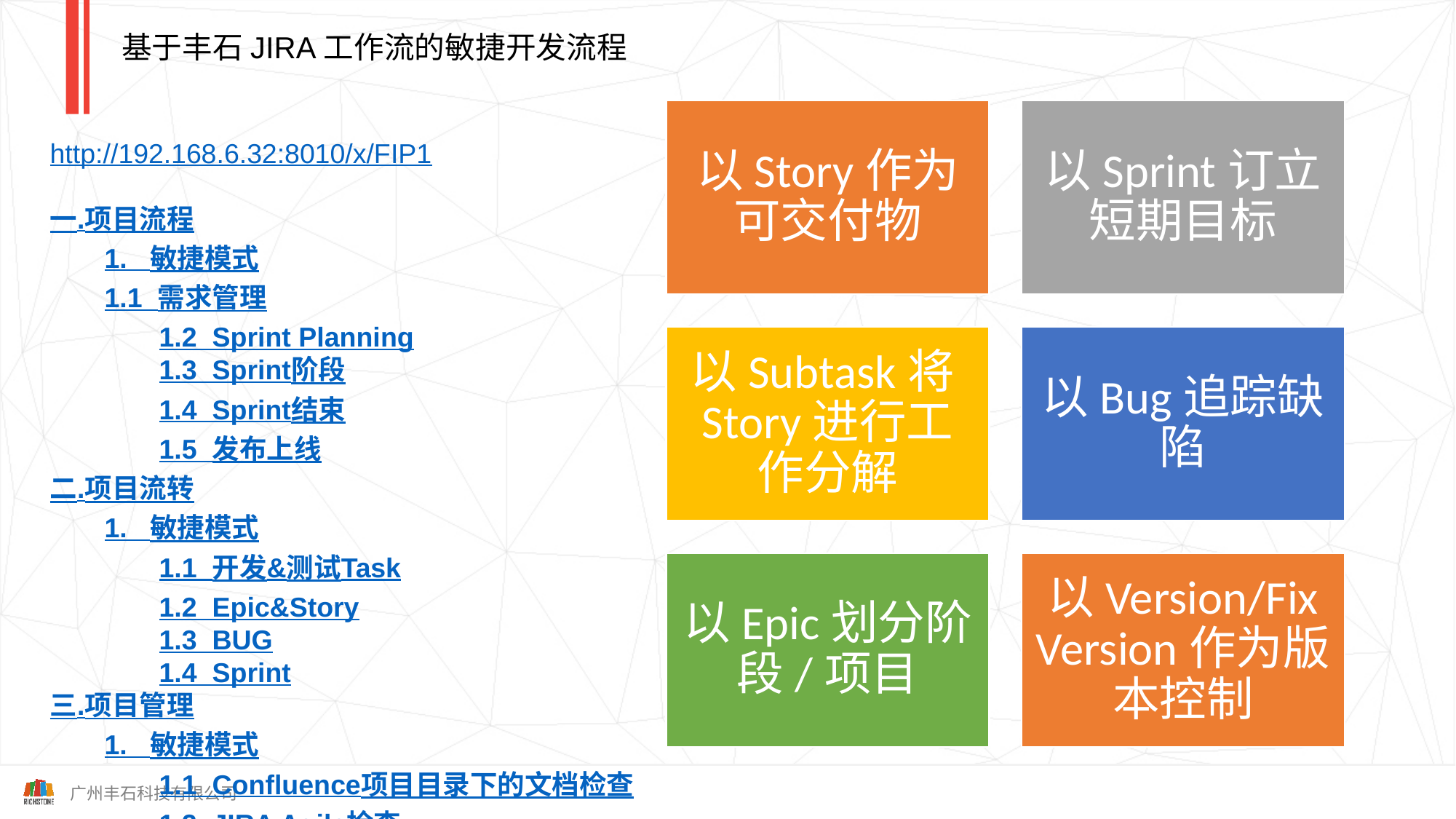

基于丰石JIRA工作流的敏捷开发流程
以Story作为可交付物
以Sprint订立短期目标
以Subtask将Story进行工作分解
以Bug追踪缺陷
以Epic划分阶段/项目
以Version/Fix Version作为版本控制
http://192.168.6.32:8010/x/FIP1

一.项目流程
1.   敏捷模式
1.1  需求管理
1.2  Sprint Planning
1.3  Sprint阶段
1.4  Sprint结束
1.5  发布上线
二.项目流转
1.   敏捷模式
1.1  开发&测试Task
1.2  Epic&Story
1.3  BUG
1.4  Sprint
三.项目管理
1.   敏捷模式
1.1  Confluence项目目录下的文档检查
1.2  JIRA Agile检查